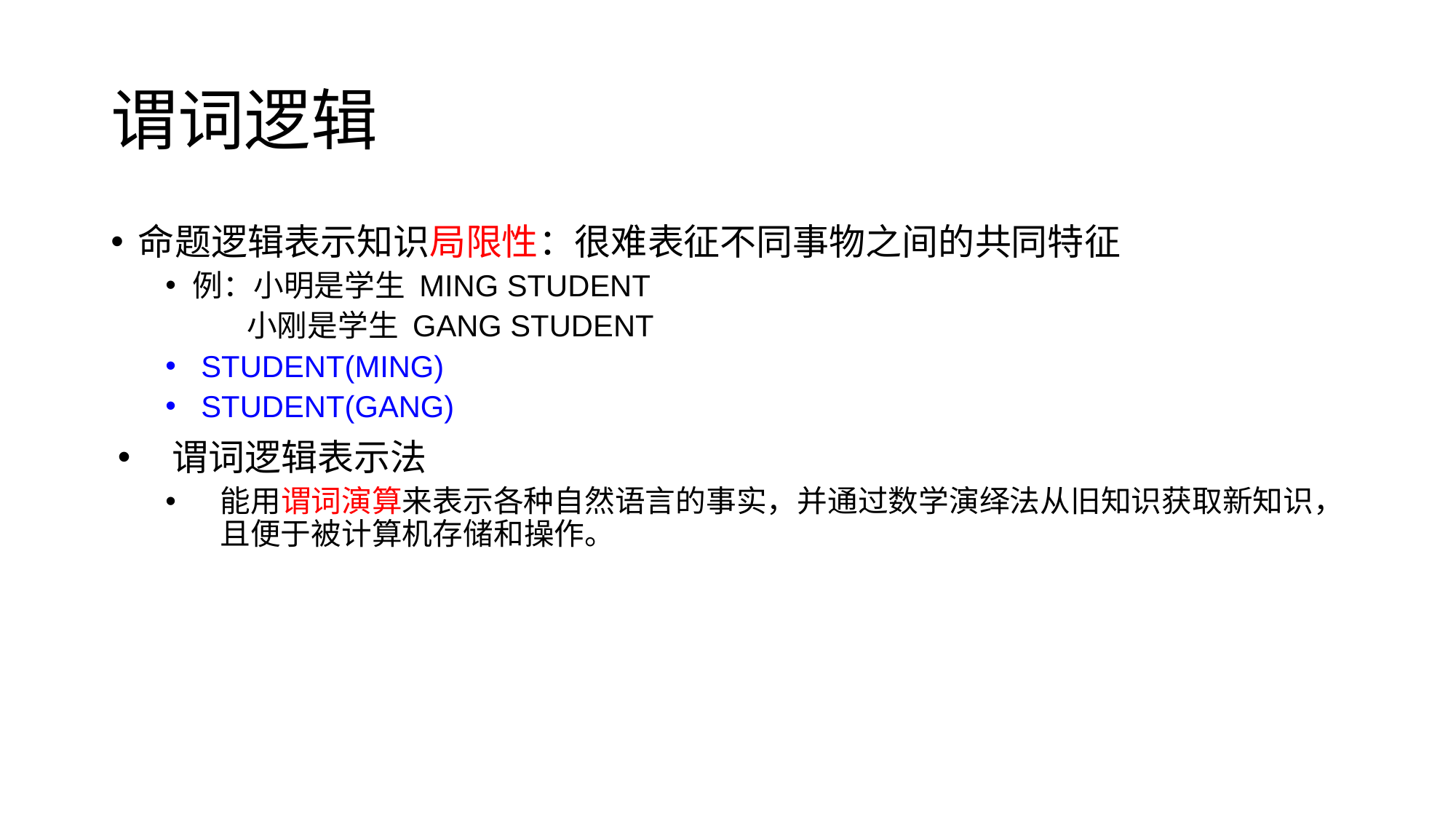

# 谓词逻辑
命题逻辑表示知识局限性：很难表征不同事物之间的共同特征
例：小明是学生 MING STUDENT
           小刚是学生 GANG STUDENT
 STUDENT(MING)
 STUDENT(GANG)
谓词逻辑表示法
能用谓词演算来表示各种自然语言的事实，并通过数学演绎法从旧知识获取新知识，且便于被计算机存储和操作。